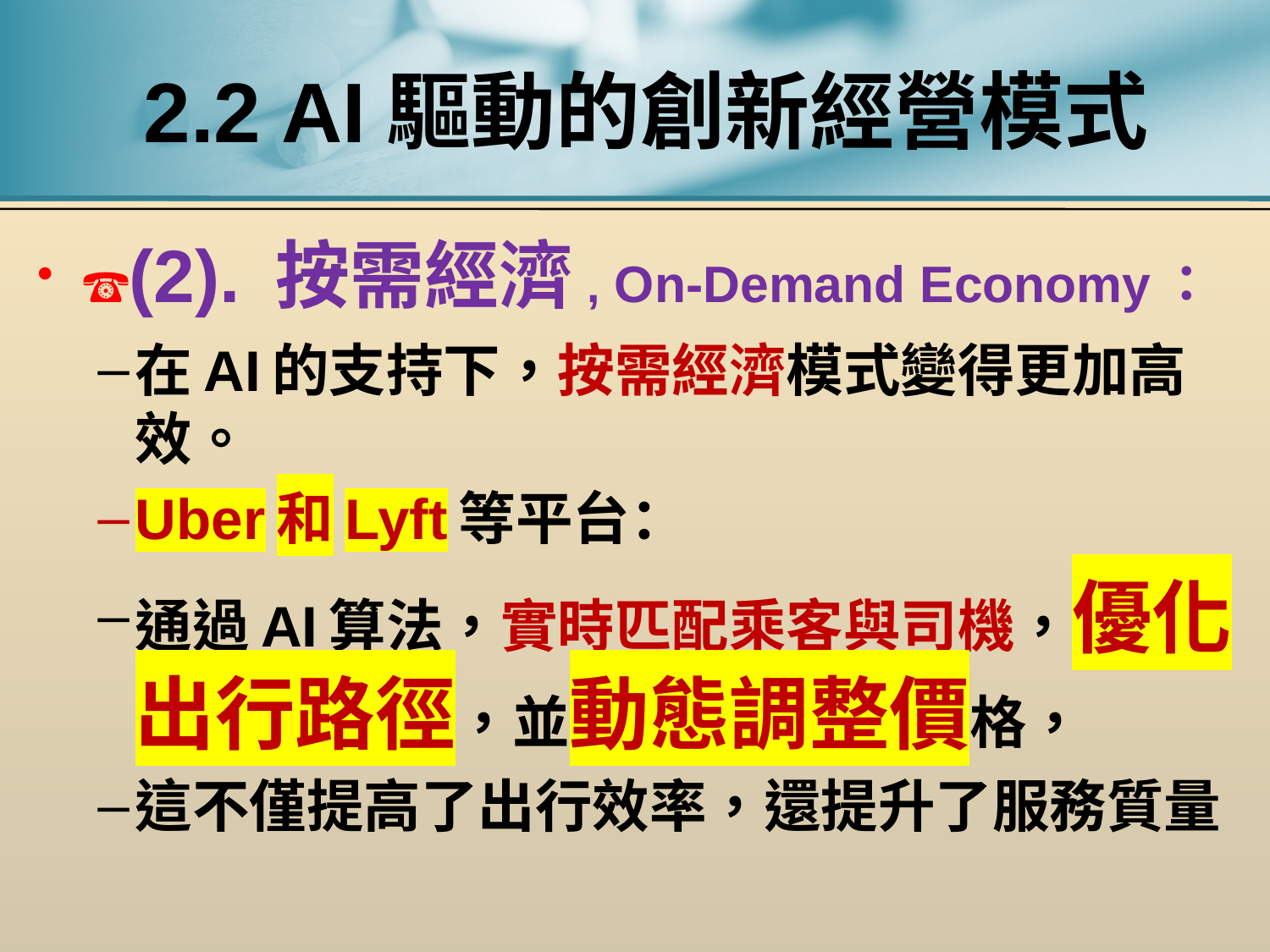

# 2.2 AI驅動的創新經營模式
☎(2). 按需經濟, On-Demand Economy：
在AI的支持下，按需經濟模式變得更加高效。
Uber和Lyft等平台：
通過AI算法，實時匹配乘客與司機，優化出行路徑，並動態調整價格，
這不僅提高了出行效率，還提升了服務質量